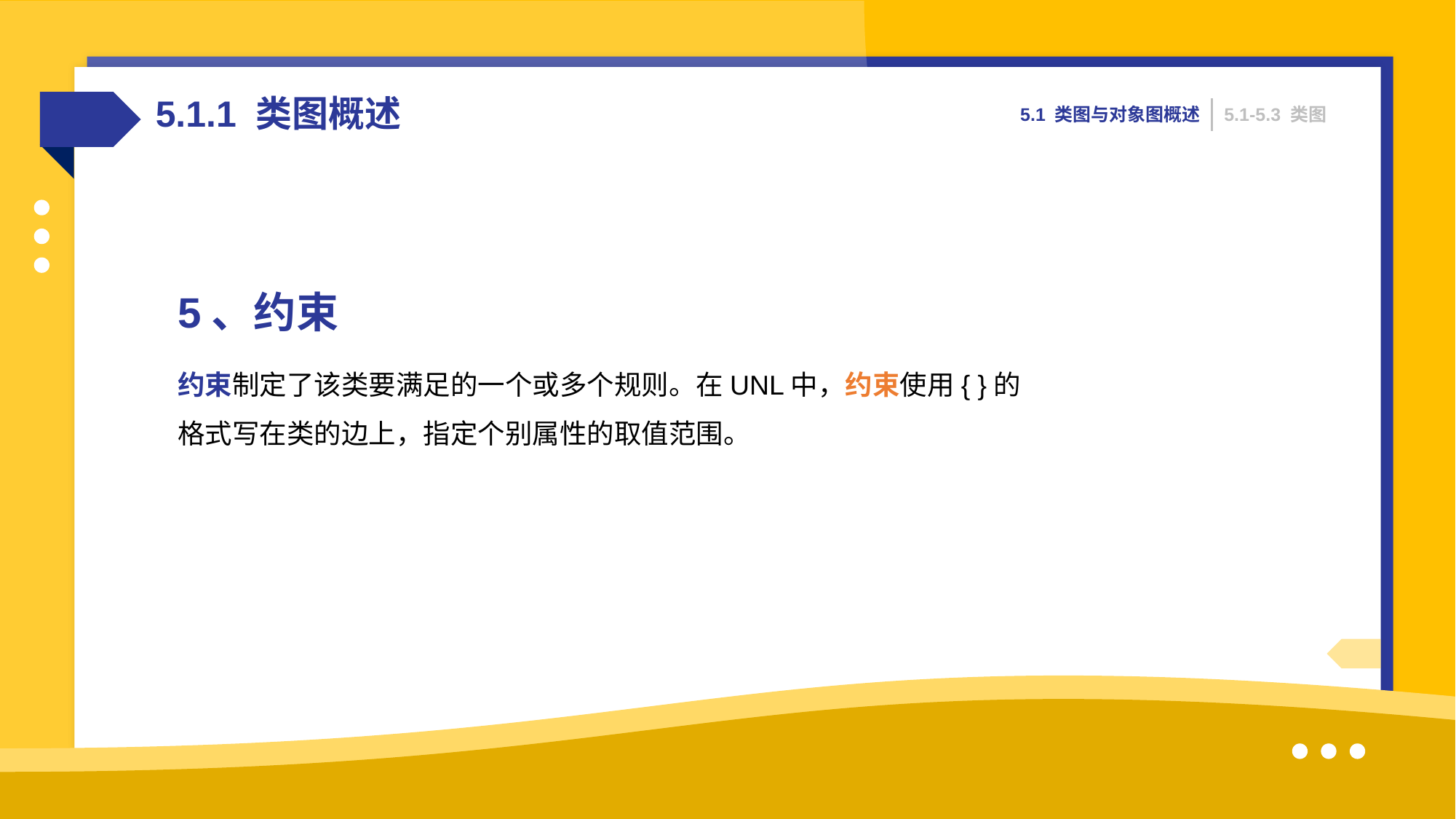

5.1.1 类图概述
5.1 类图与对象图概述
5.1-5.3 类图
5、约束
约束制定了该类要满足的一个或多个规则。在UNL中，约束使用{ }的格式写在类的边上，指定个别属性的取值范围。